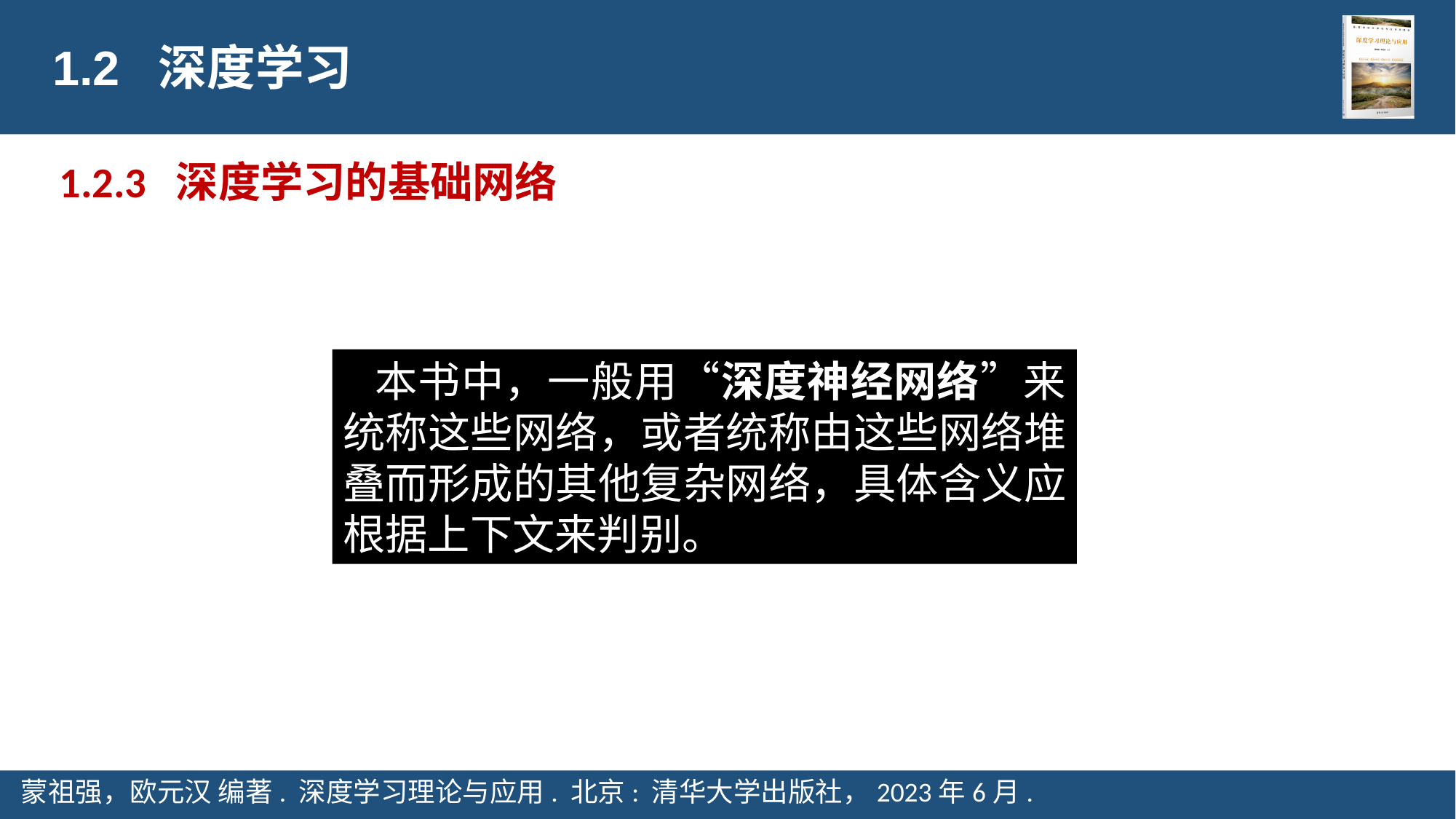

1.2  深度学习

1.2.3  深度学习的基础网络

本书中，一般用“深度神经网络”来统称这些网络，或者统称由这些网络堆叠而形成的其他复杂网络，具体含义应根据上下文来判别。